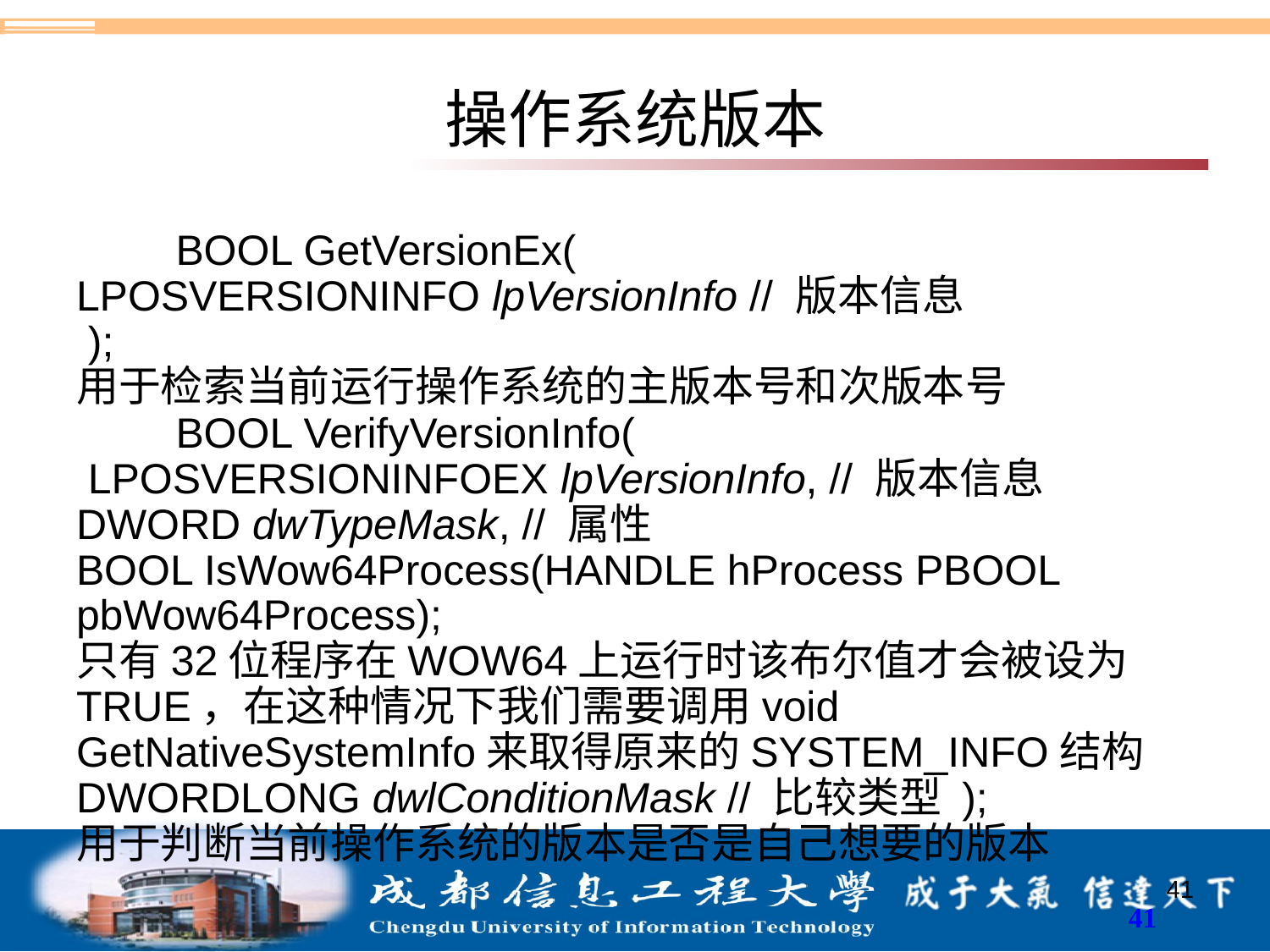

# 操作系统版本
BOOL GetVersionEx(
LPOSVERSIONINFO lpVersionInfo // 版本信息
 );
用于检索当前运行操作系统的主版本号和次版本号
BOOL VerifyVersionInfo(
 LPOSVERSIONINFOEX lpVersionInfo, // 版本信息
DWORD dwTypeMask, // 属性
BOOL IsWow64Process(HANDLE hProcess PBOOL pbWow64Process); 
只有32位程序在WOW64上运行时该布尔值才会被设为TRUE，在这种情况下我们需要调用void GetNativeSystemInfo来取得原来的SYSTEM_INFO结构
DWORDLONG dwlConditionMask // 比较类型 );
用于判断当前操作系统的版本是否是自己想要的版本